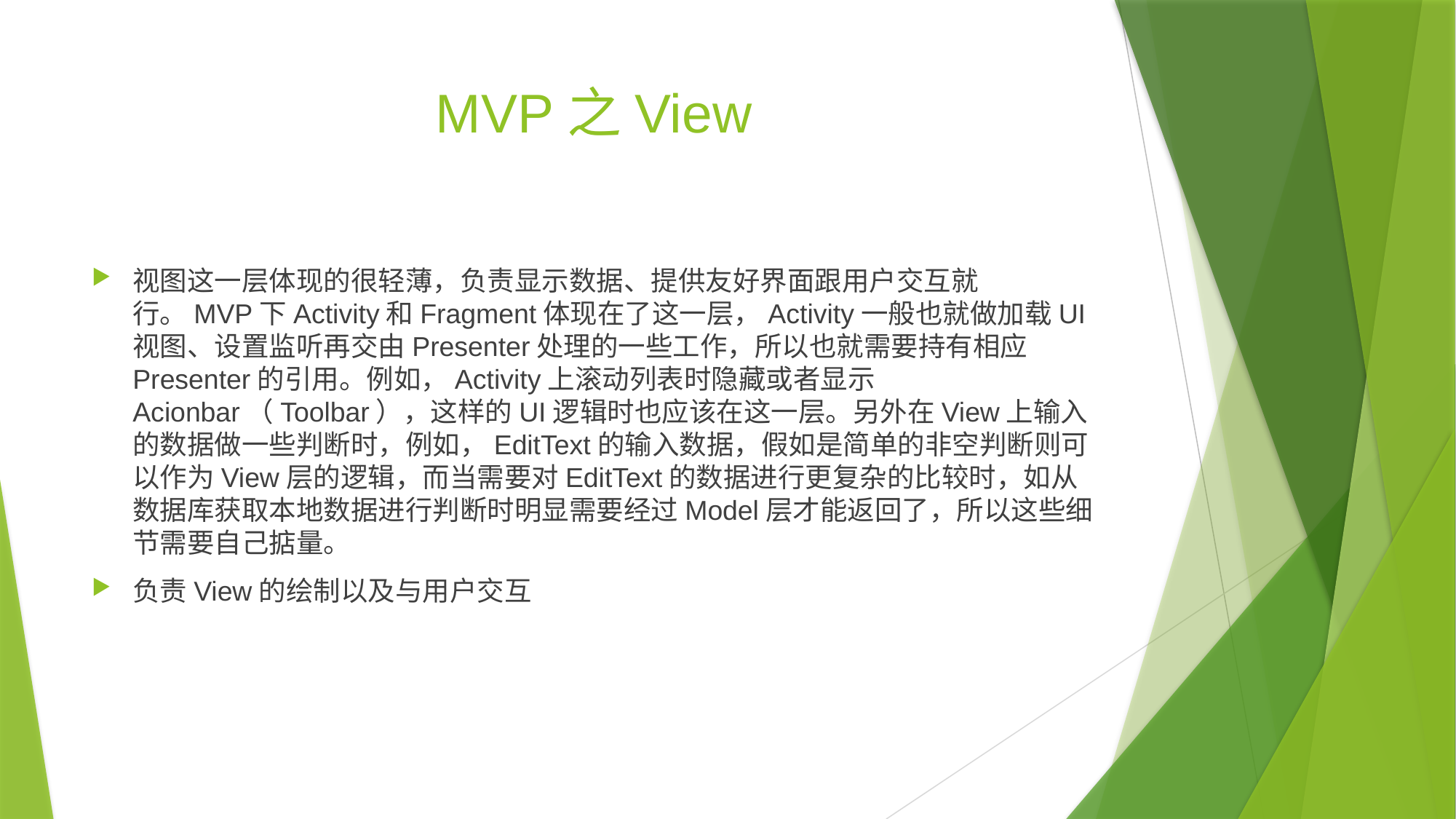

# MVP之View
视图这一层体现的很轻薄，负责显示数据、提供友好界面跟用户交互就行。MVP下Activity和Fragment体现在了这一层，Activity一般也就做加载UI视图、设置监听再交由Presenter处理的一些工作，所以也就需要持有相应Presenter的引用。例如，Activity上滚动列表时隐藏或者显示Acionbar（Toolbar），这样的UI逻辑时也应该在这一层。另外在View上输入的数据做一些判断时，例如，EditText的输入数据，假如是简单的非空判断则可以作为View层的逻辑，而当需要对EditText的数据进行更复杂的比较时，如从数据库获取本地数据进行判断时明显需要经过Model层才能返回了，所以这些细节需要自己掂量。
负责View的绘制以及与用户交互